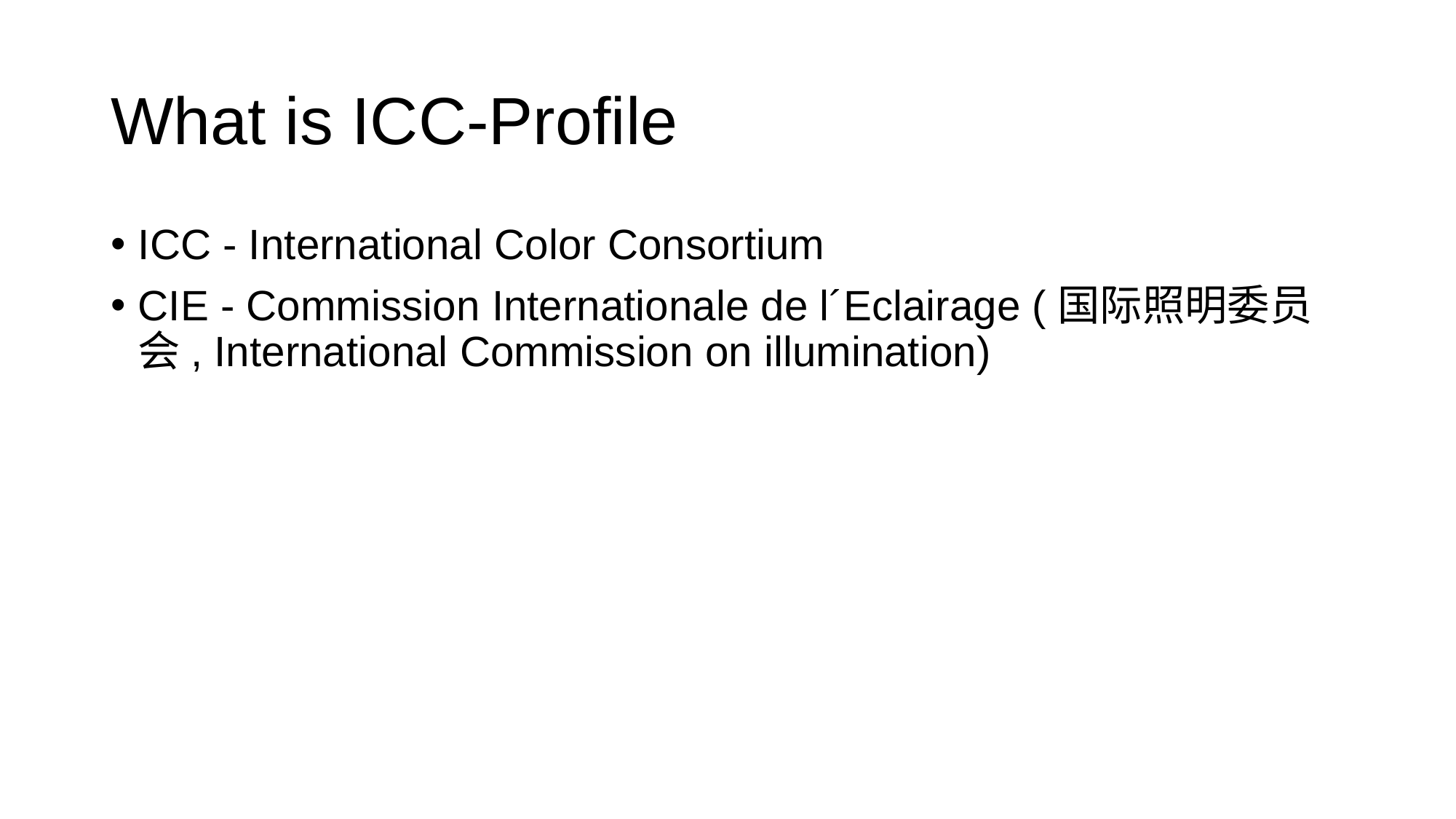

# What is ICC-Profile
ICC - International Color Consortium
CIE - Commission Internationale de l´Eclairage (国际照明委员会, International Commission on illumination)